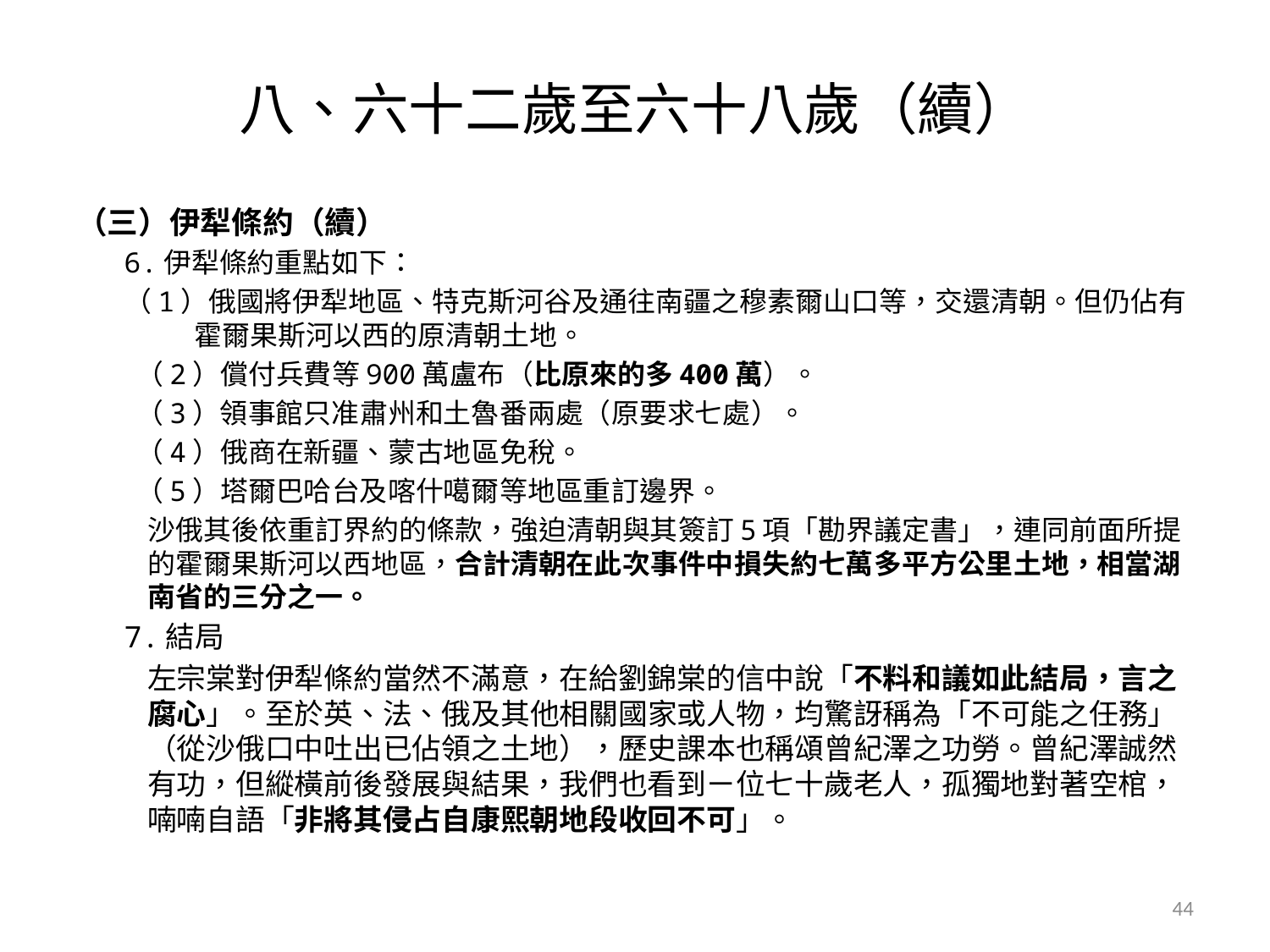

# 八、六十二歲至六十八歲（續）
（三）伊犁條約（續）
6.伊犁條約重點如下：
（1）俄國將伊犁地區、特克斯河谷及通往南疆之穆素爾山口等，交還清朝。但仍佔有霍爾果斯河以西的原清朝土地。
（2）償付兵費等900萬盧布（比原來的多400萬）。
（3）領事館只准肅州和土魯番兩處（原要求七處）。
（4）俄商在新疆、蒙古地區免稅。
（5）塔爾巴哈台及喀什噶爾等地區重訂邊界。
沙俄其後依重訂界約的條款，強迫清朝與其簽訂5項「勘界議定書」，連同前面所提的霍爾果斯河以西地區，合計清朝在此次事件中損失約七萬多平方公里土地，相當湖南省的三分之一。
7.結局
左宗棠對伊犁條約當然不滿意，在給劉錦棠的信中說「不料和議如此結局，言之腐心」。至於英、法、俄及其他相關國家或人物，均驚訝稱為「不可能之任務」（從沙俄口中吐出已佔領之土地），歷史課本也稱頌曾紀澤之功勞。曾紀澤誠然有功，但縱橫前後發展與結果，我們也看到ㄧ位七十歲老人，孤獨地對著空棺，喃喃自語「非將其侵占自康熙朝地段收回不可」。
44